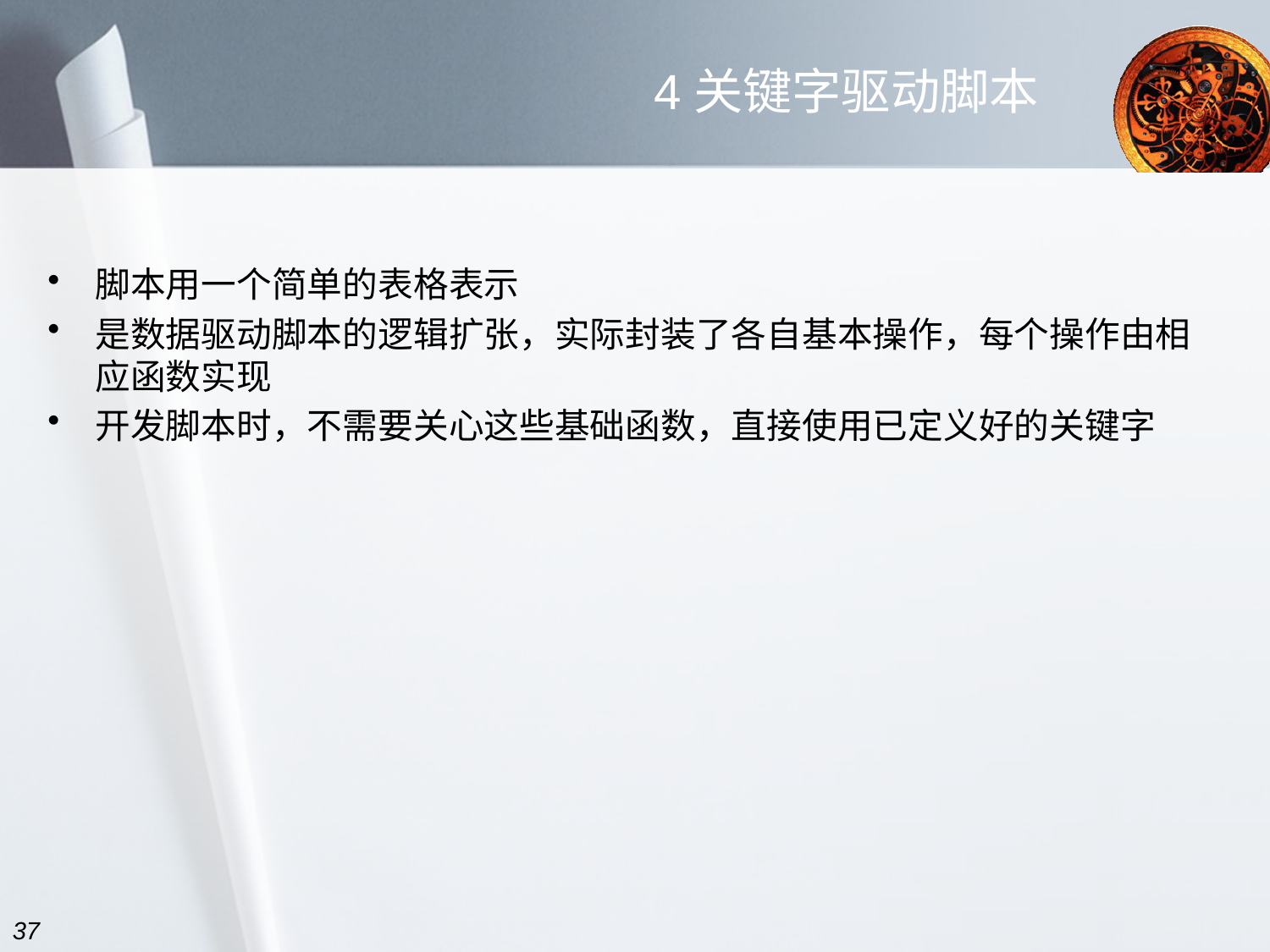

# 4关键字驱动脚本
脚本用一个简单的表格表示
是数据驱动脚本的逻辑扩张，实际封装了各自基本操作，每个操作由相应函数实现
开发脚本时，不需要关心这些基础函数，直接使用已定义好的关键字
37